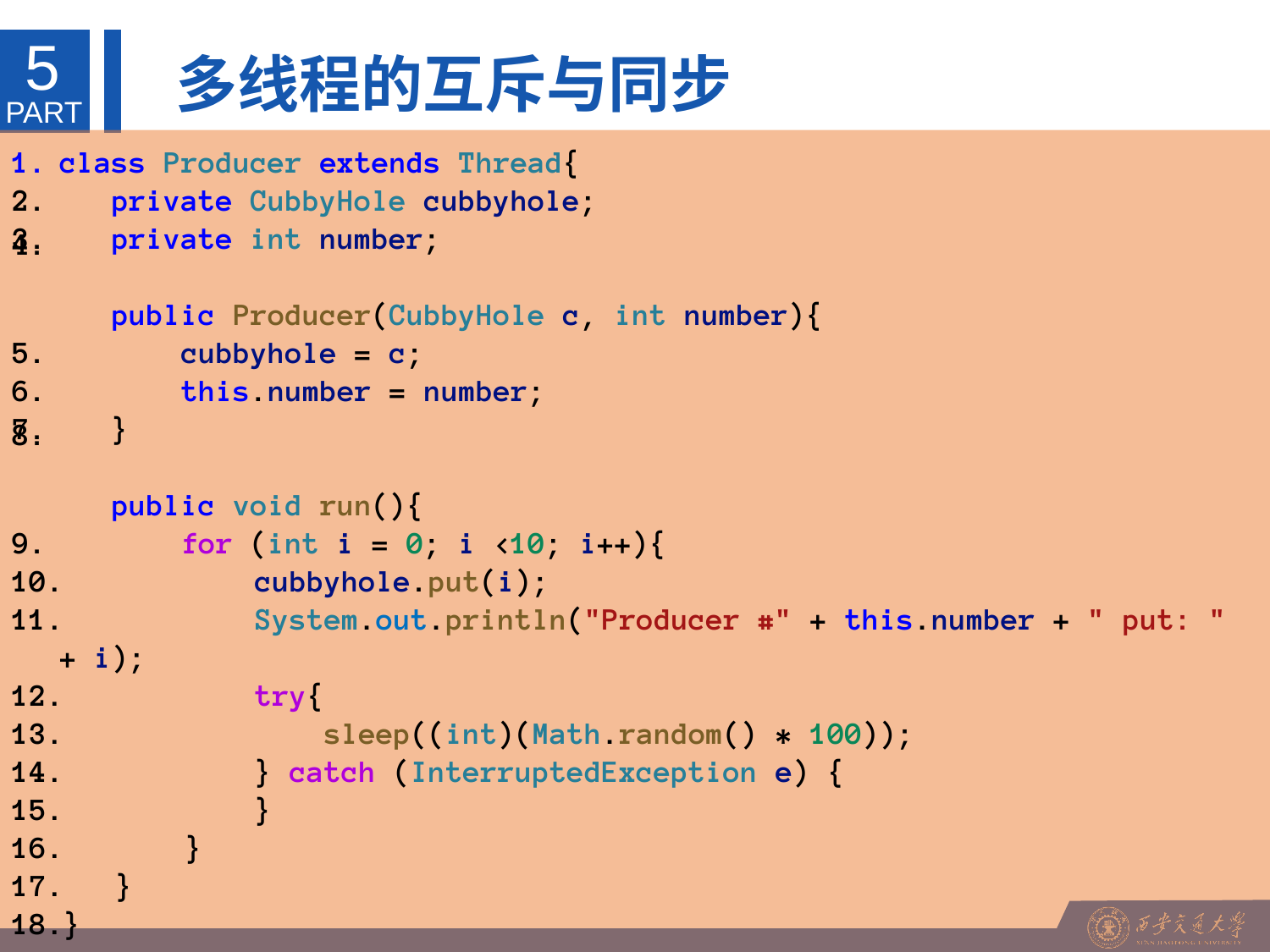

5
 多线程的互斥与同步
PART
class Producer extends Thread{
   private CubbyHole cubbyhole;
   private int number;
   public Producer(CubbyHole c, int number){
       cubbyhole = c;
       this.number = number;
   }
   public void run(){
       for (int i = 0; i <10; i++){
           cubbyhole.put(i);
           System.out.println("Producer #" + this.number + " put: " + i);
           try{
               sleep((int)(Math.random() * 100));
           } catch (InterruptedException e) {
           }
       }
   }
}